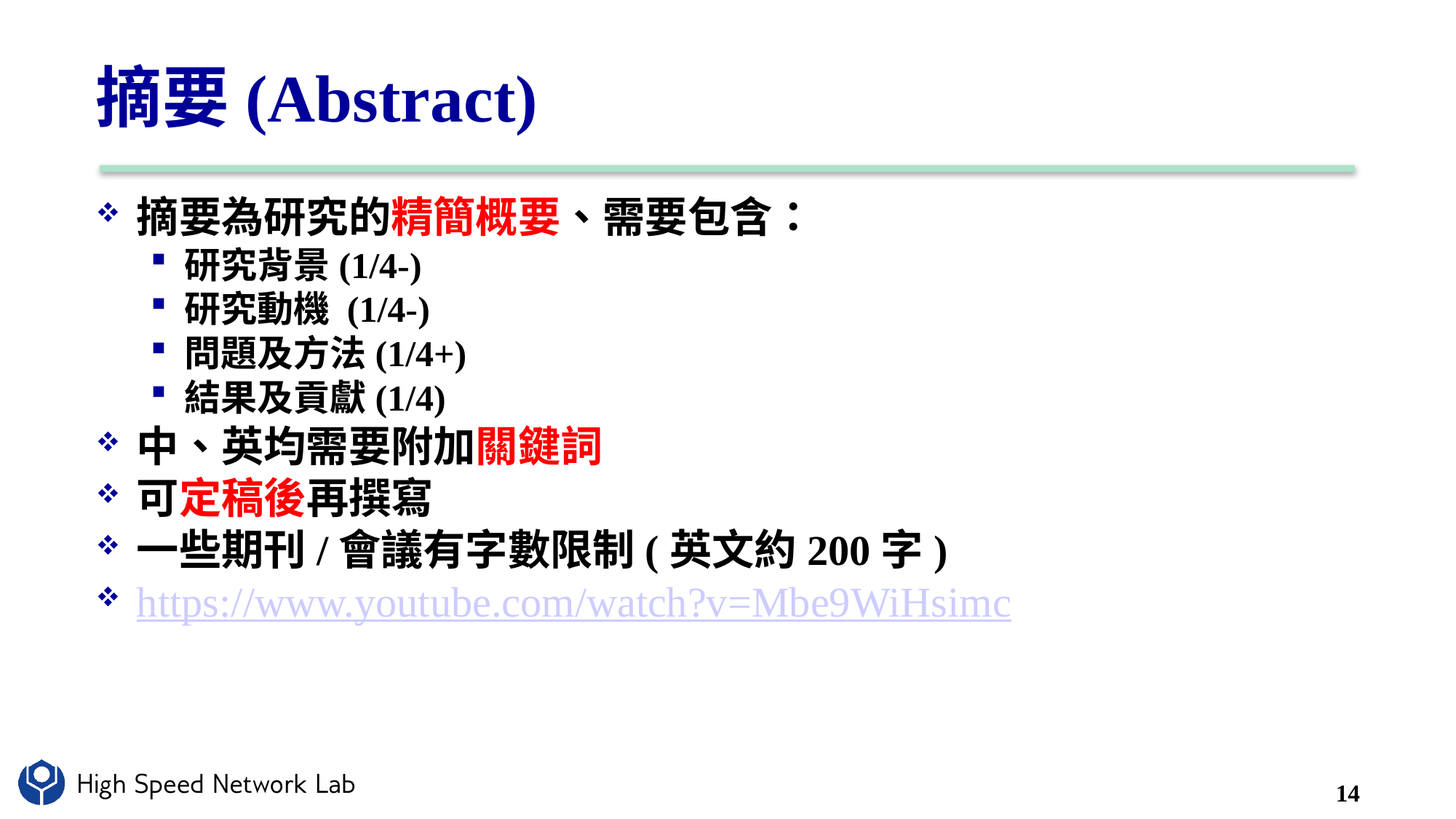

# 摘要(Abstract)
摘要為研究的精簡概要、需要包含：
研究背景(1/4-)
研究動機 (1/4-)
問題及方法(1/4+)
結果及貢獻(1/4)
中、英均需要附加關鍵詞
可定稿後再撰寫
一些期刊/會議有字數限制(英文約200字)
https://www.youtube.com/watch?v=Mbe9WiHsimc

14